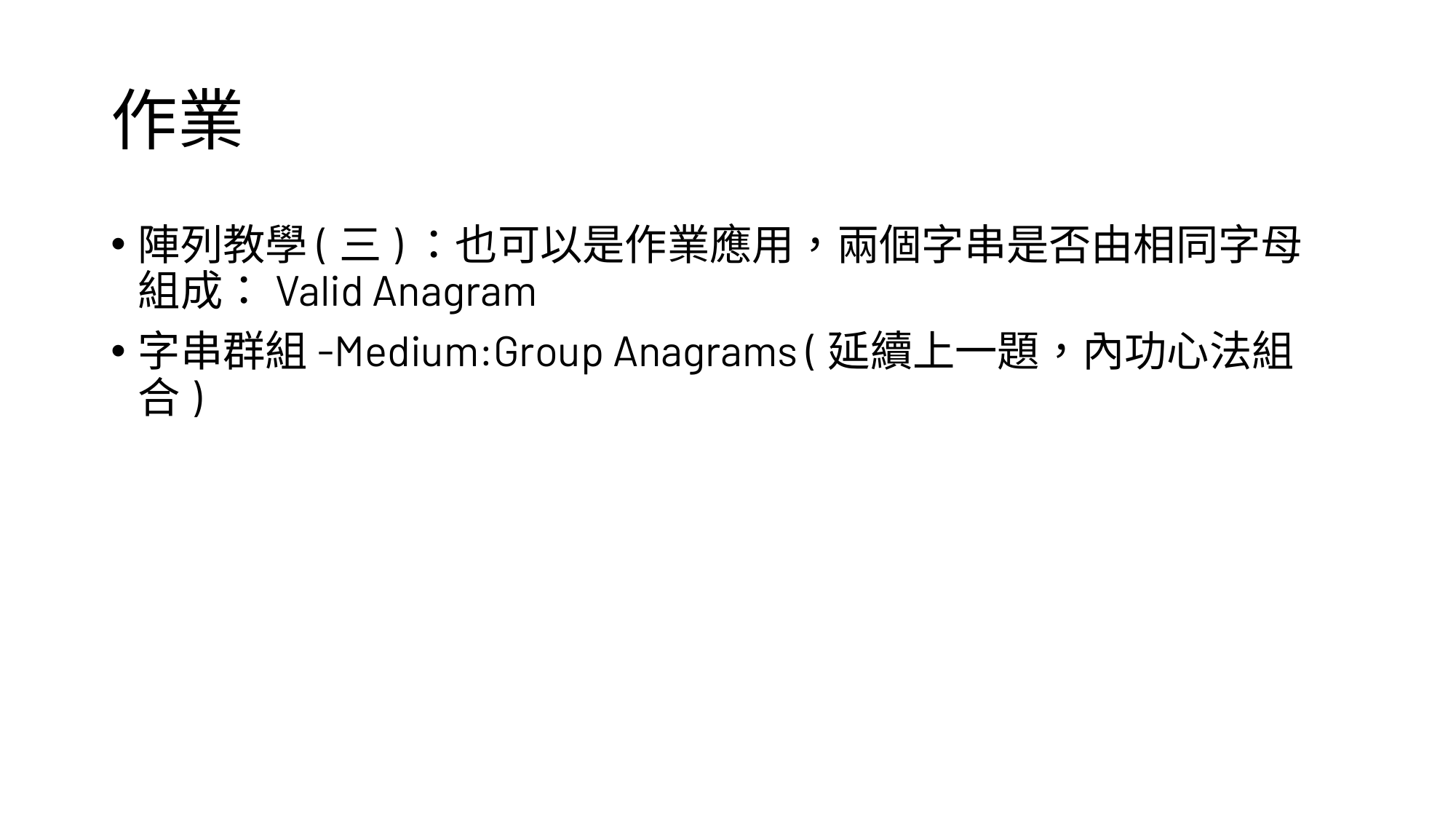

# 作業
陣列教學(三)：也可以是作業應用，兩個字串是否由相同字母組成：Valid Anagram
字串群組-Medium:Group Anagrams (延續上一題，內功心法組合)